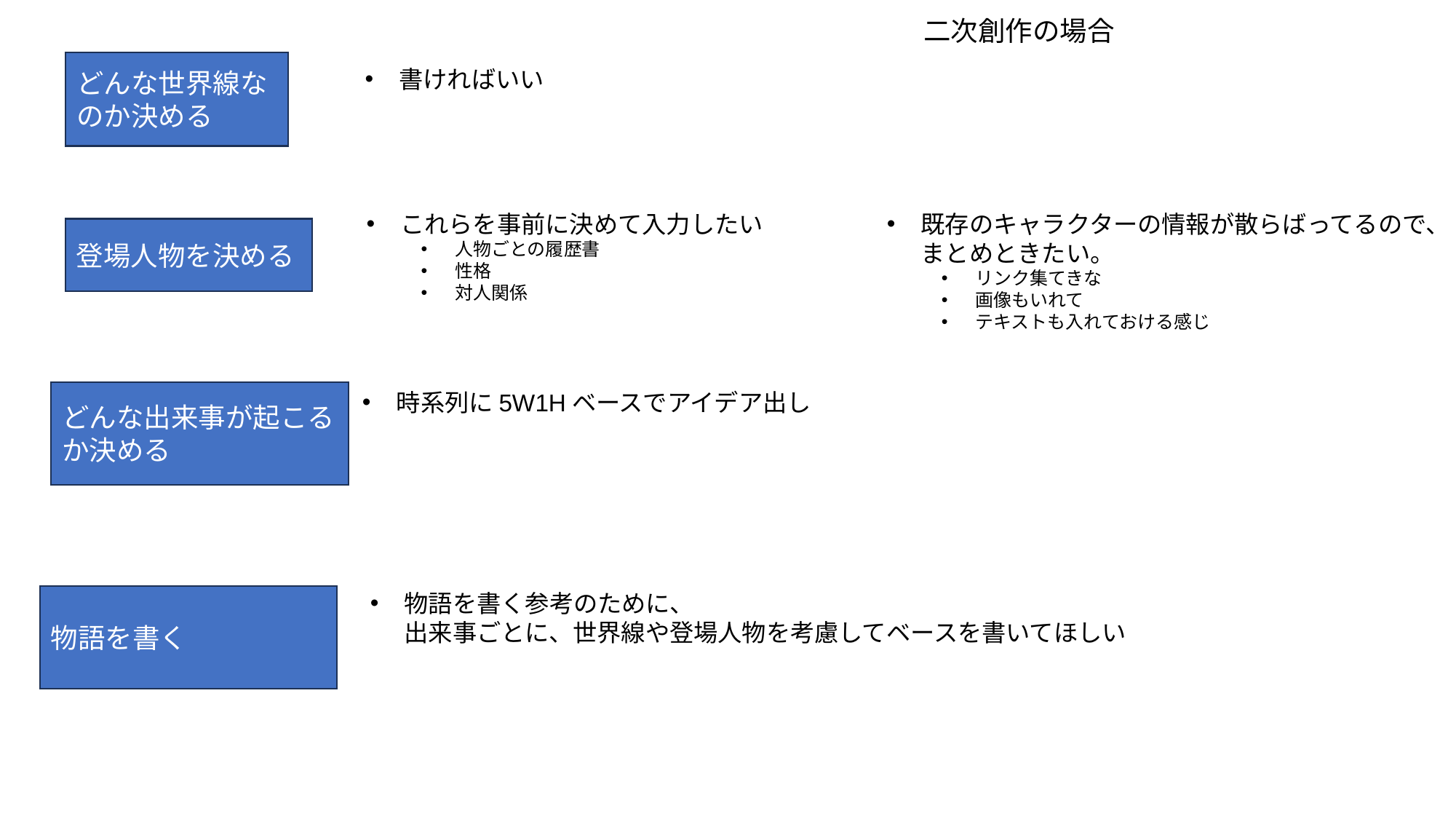

二次創作の場合
どんな世界線なのか決める
書ければいい
これらを事前に決めて入力したい
人物ごとの履歴書
性格
対人関係
既存のキャラクターの情報が散らばってるので、
まとめときたい。
リンク集てきな
画像もいれて
テキストも入れておける感じ
登場人物を決める
どんな出来事が起こるか決める
時系列に5W1Hベースでアイデア出し
物語を書く参考のために、
出来事ごとに、世界線や登場人物を考慮してベースを書いてほしい
物語を書く